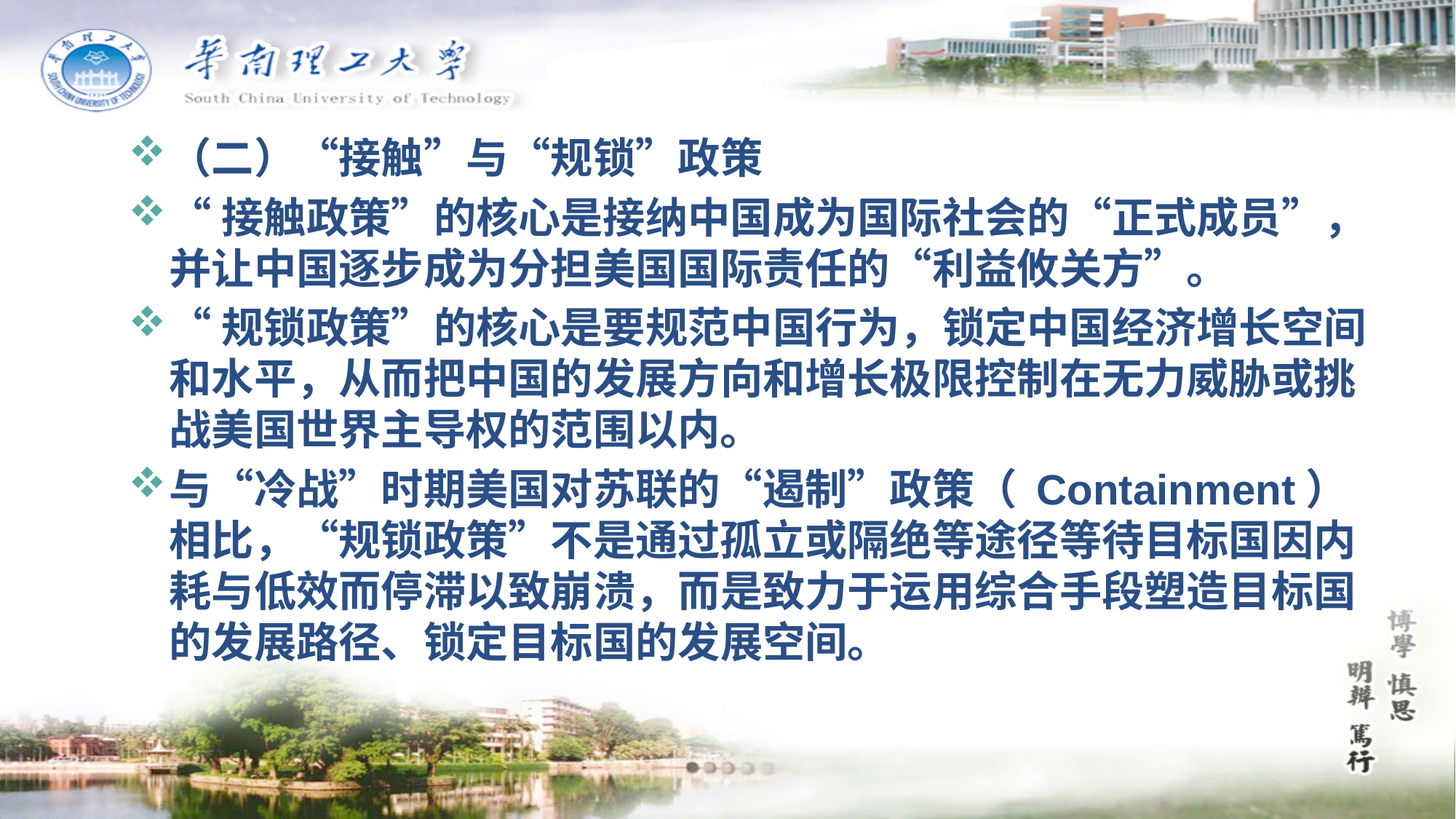

（二）“接触”与“规锁”政策
“接触政策”的核心是接纳中国成为国际社会的“正式成员”，并让中国逐步成为分担美国国际责任的“利益攸关方”。
“规锁政策”的核心是要规范中国行为，锁定中国经济增长空间和水平，从而把中国的发展方向和增长极限控制在无力威胁或挑战美国世界主导权的范围以内。
与“冷战”时期美国对苏联的“遏制”政策（ Containment）相比，“规锁政策”不是通过孤立或隔绝等途径等待目标国因内耗与低效而停滞以致崩溃，而是致力于运用综合手段塑造目标国的发展路径、锁定目标国的发展空间。